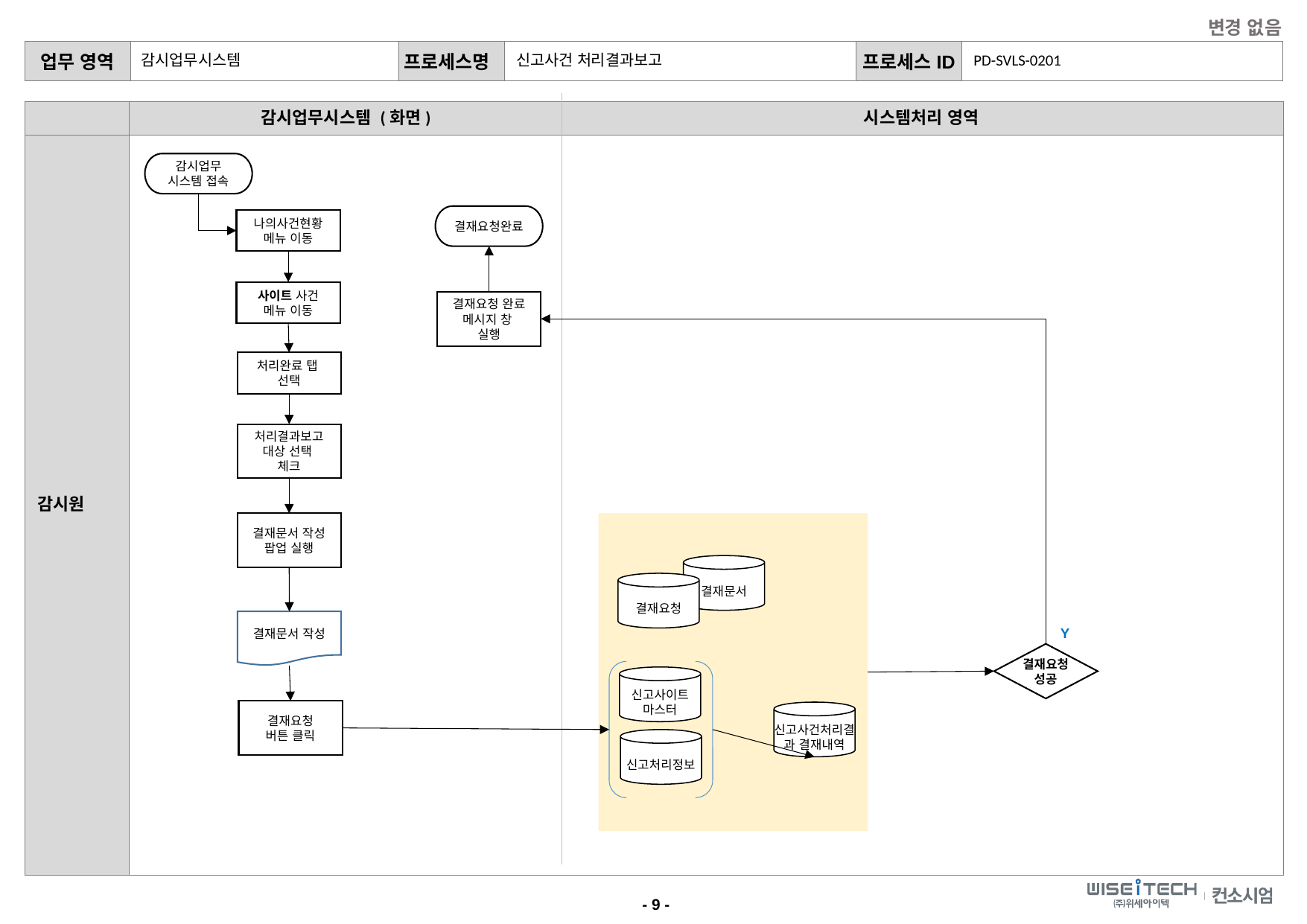

변경 없음
PD-SVLS-0201
감시업무시스템
신고사건 처리결과보고
감시업무시스템 (화면)
시스템처리 영역
감시원
감시업무
시스템 접속
결재요청완료
나의사건현황
메뉴 이동
사이트 사건
메뉴 이동
결재요청 완료 메시지 창
실행
처리완료 탭
선택
처리결과보고 대상 선택
체크
결재문서 작성
팝업 실행

결재문서
결재요청
결재문서 작성
Y
결재요청
성공

신고사이트
마스터
신고처리정보
결재요청
버튼 클릭
신고사건처리결과 결재내역